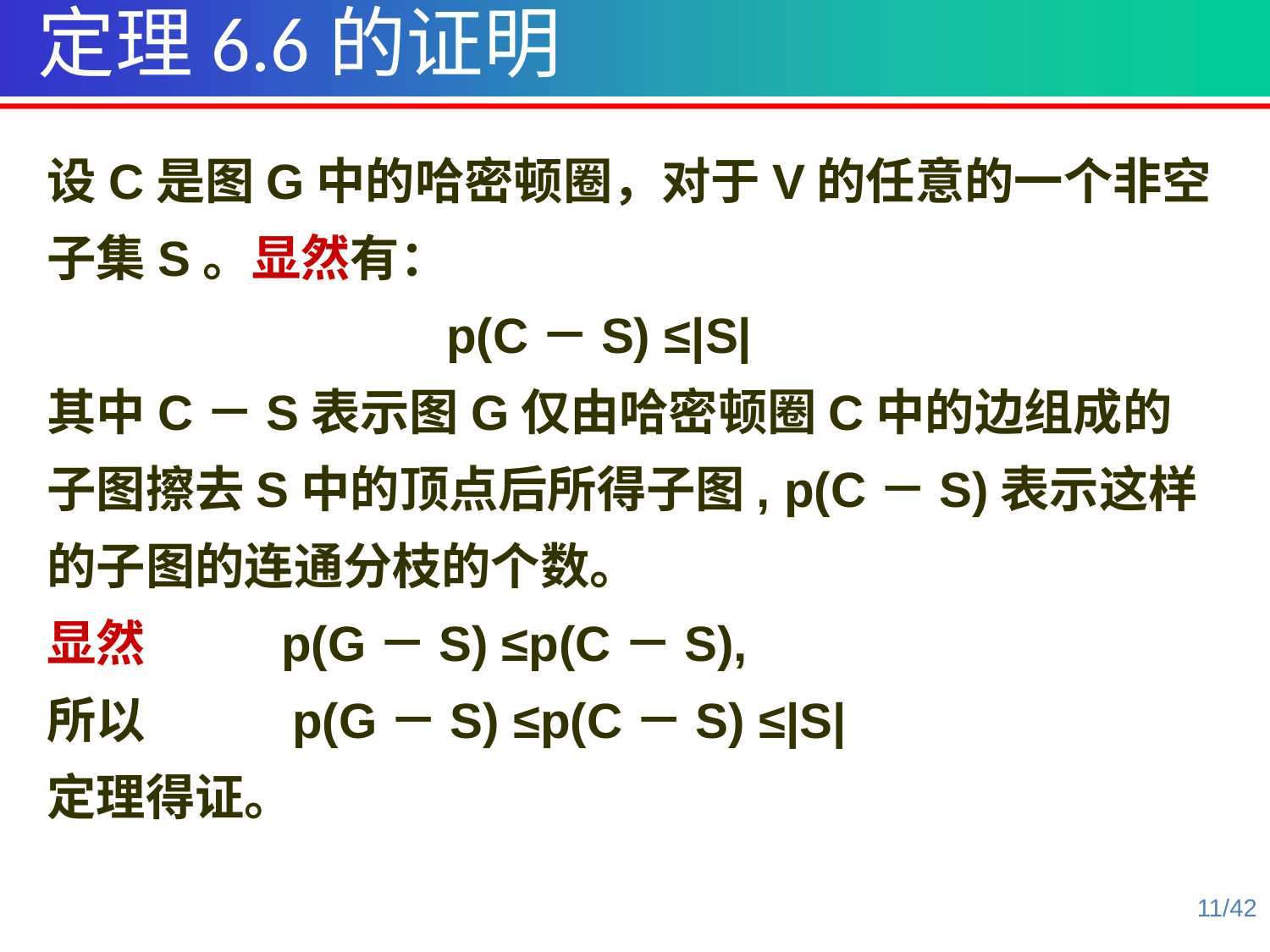

定理6.6的证明
设C是图G中的哈密顿圈，对于V的任意的一个非空子集S。显然有：
                             p(C－S) ≤|S|
其中C－S表示图G仅由哈密顿圈C中的边组成的子图擦去S中的顶点后所得子图, p(C－S)表示这样的子图的连通分枝的个数。
显然           p(G－S) ≤p(C－S),
所以            p(G－S) ≤p(C－S) ≤|S|
定理得证。
11/42